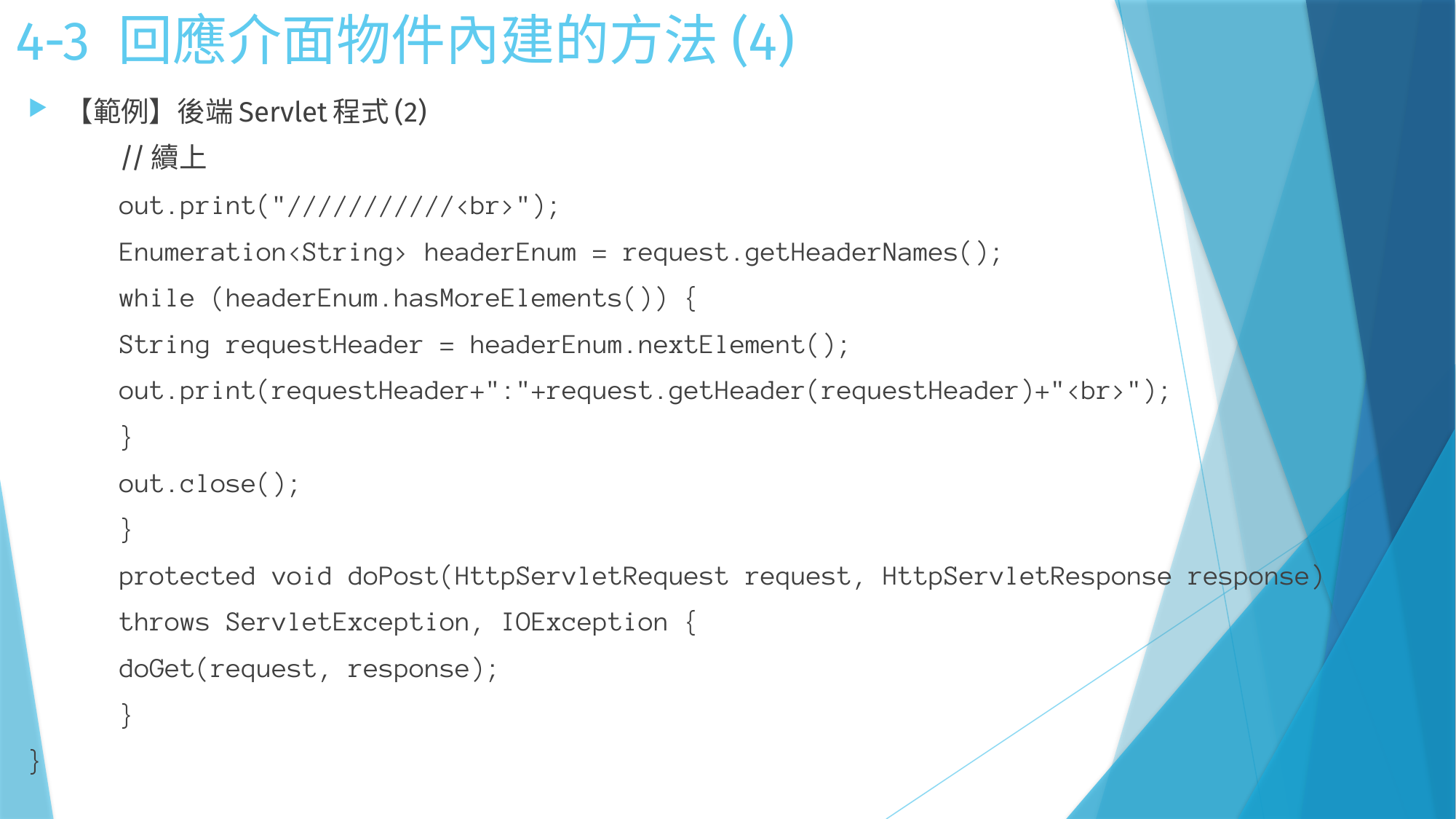

# 4-3 回應介面物件內建的方法(4)
【範例】後端Servlet程式(2)
	//續上
		out.print("///////////<br>");
		Enumeration<String> headerEnum = request.getHeaderNames();
		while (headerEnum.hasMoreElements()) {
			String requestHeader = headerEnum.nextElement();
			out.print(requestHeader+":"+request.getHeader(requestHeader)+"<br>");
		}
		out.close();
	}
	protected void doPost(HttpServletRequest request, HttpServletResponse response)
			throws ServletException, IOException {
		doGet(request, response);
	}
}